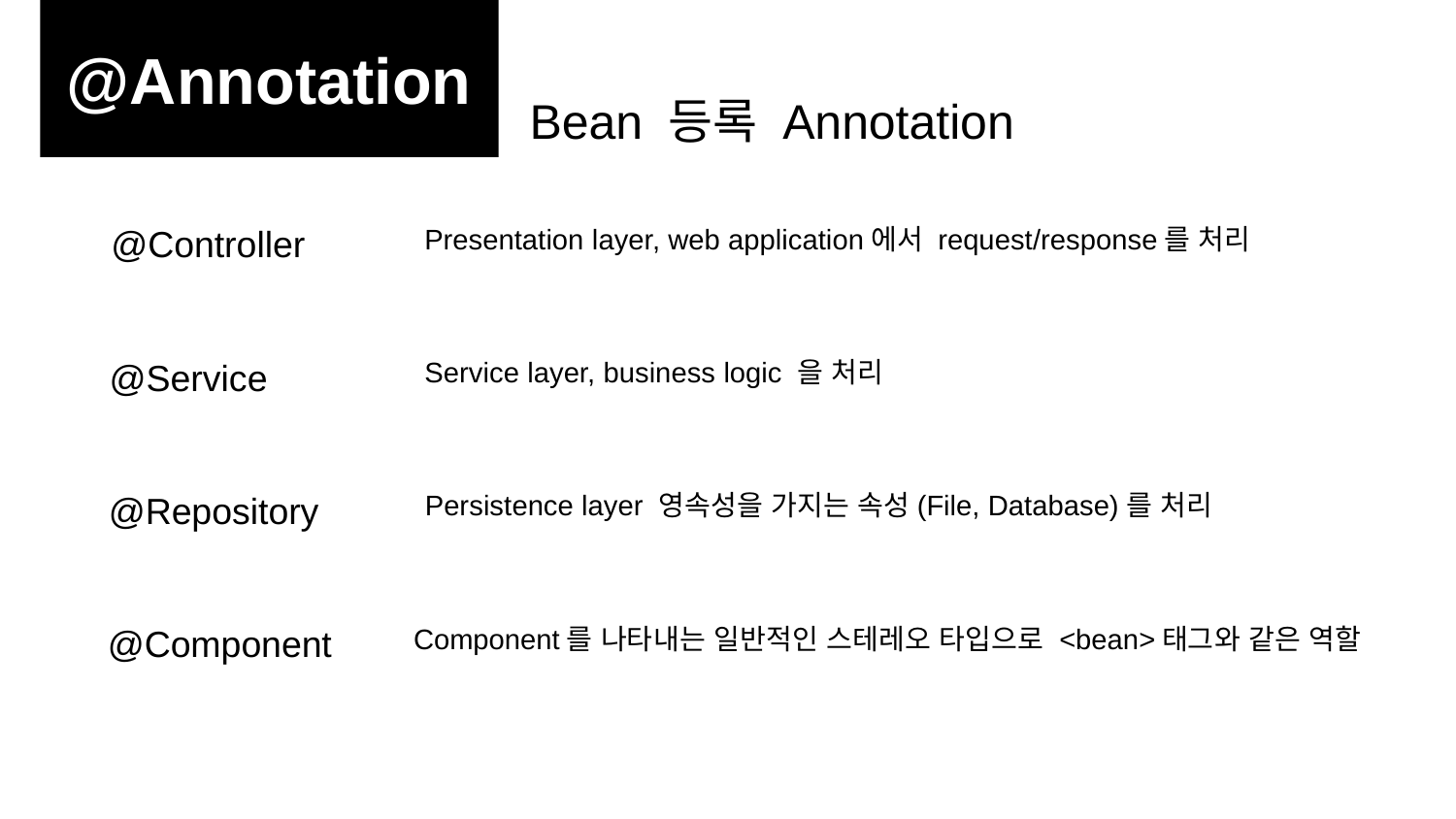

@Annotation
Bean 등록 Annotation
@Controller
Presentation layer, web application에서 request/response를 처리
@Service
Service layer, business logic 을 처리
Persistence layer 영속성을 가지는 속성(File, Database)를 처리
@Repository
@Component
Component를 나타내는 일반적인 스테레오 타입으로 <bean>태그와 같은 역할